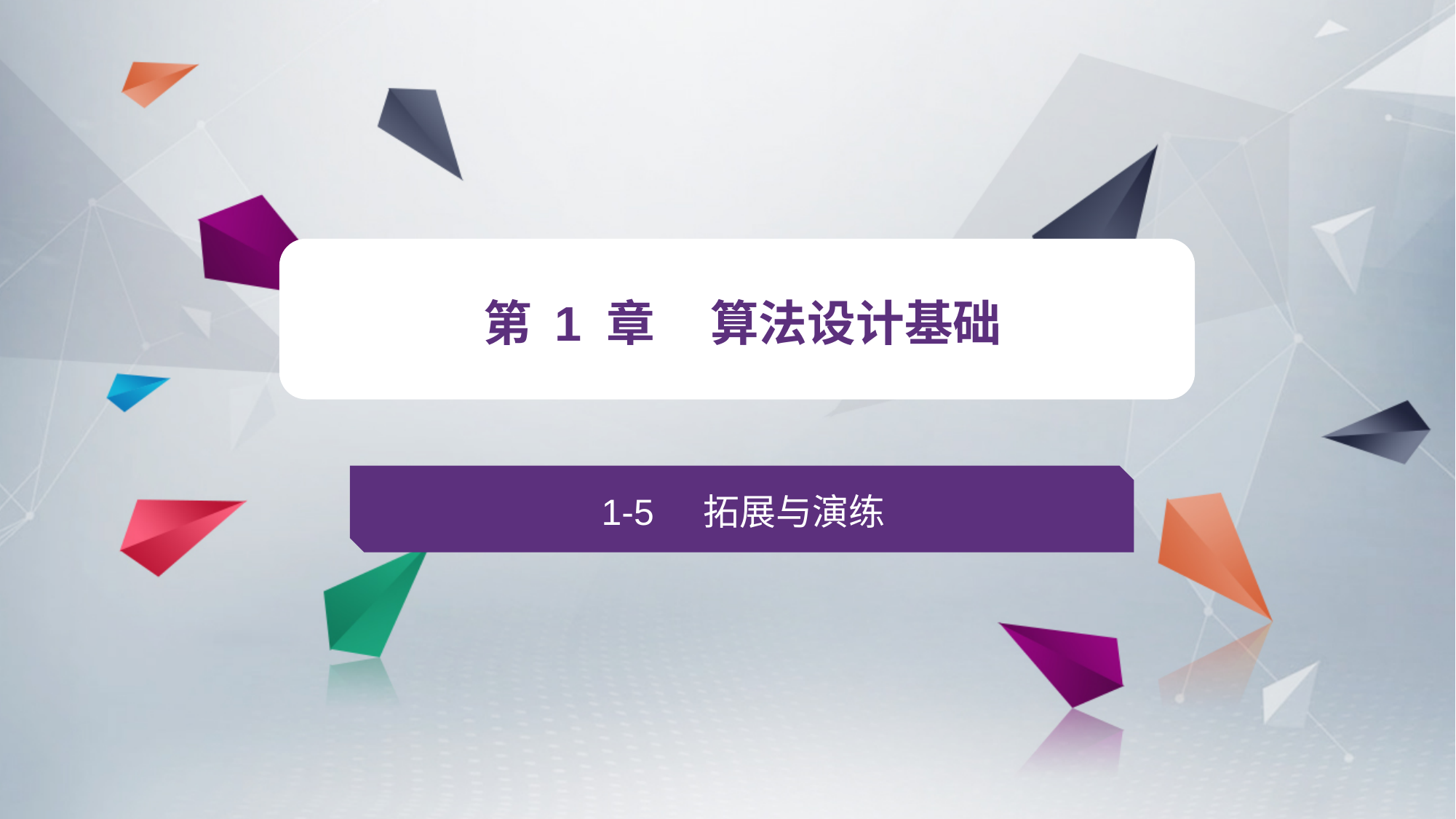

v
第 1 章     算法设计基础

1-5    拓展与演练